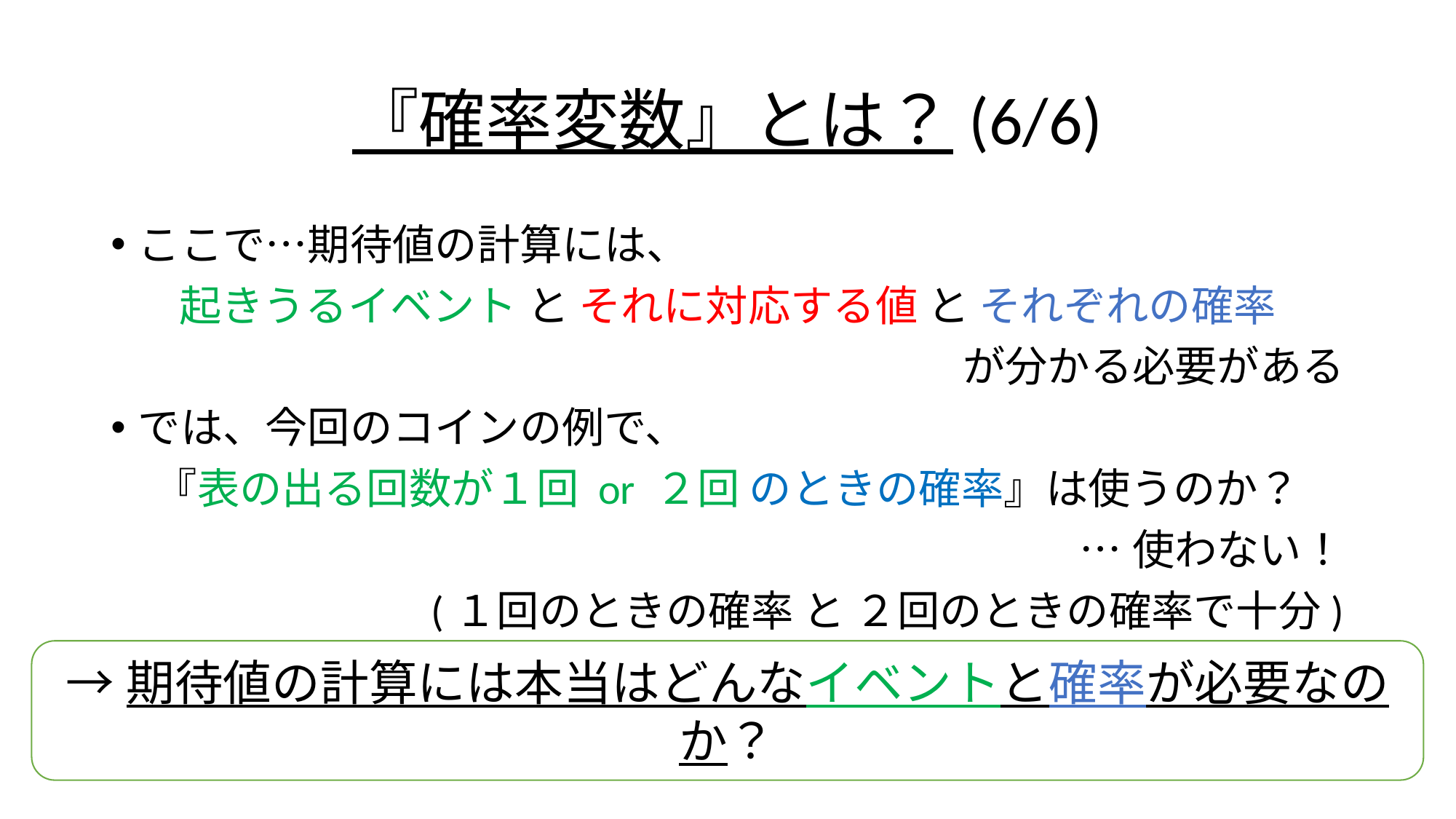

# 『確率変数』とは？(6/6)
ここで…期待値の計算には、
起きうるイベント と それに対応する値 と それぞれの確率
が分かる必要がある
では、今回のコインの例で、
『表の出る回数が１回 or ２回 のときの確率』は使うのか？
…使わない！
(１回のときの確率 と ２回のときの確率で十分)
→期待値の計算には本当はどんなイベントと確率が必要なのか？